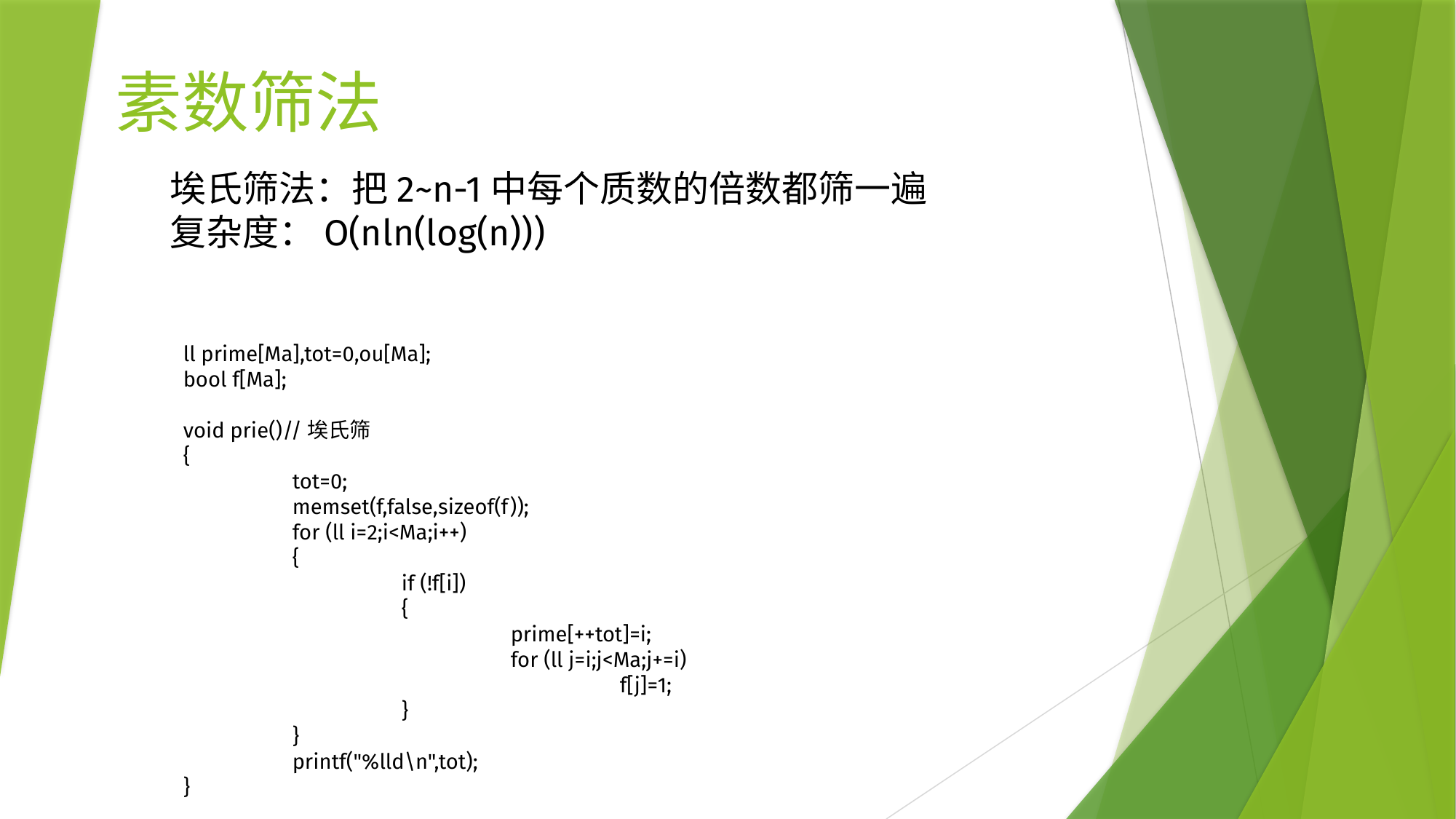

# 素数筛法
埃氏筛法：把2~n-1中每个质数的倍数都筛一遍
复杂度：O(nln(log(n)))

ll prime[Ma],tot=0,ou[Ma];
bool f[Ma];

void prie()//埃氏筛
{
	tot=0;
	memset(f,false,sizeof(f));
	for (ll i=2;i<Ma;i++)
	{
		if (!f[i])
		{
			prime[++tot]=i;
			for (ll j=i;j<Ma;j+=i)
				f[j]=1;
		}
	}
	printf("%lld\n",tot);
}